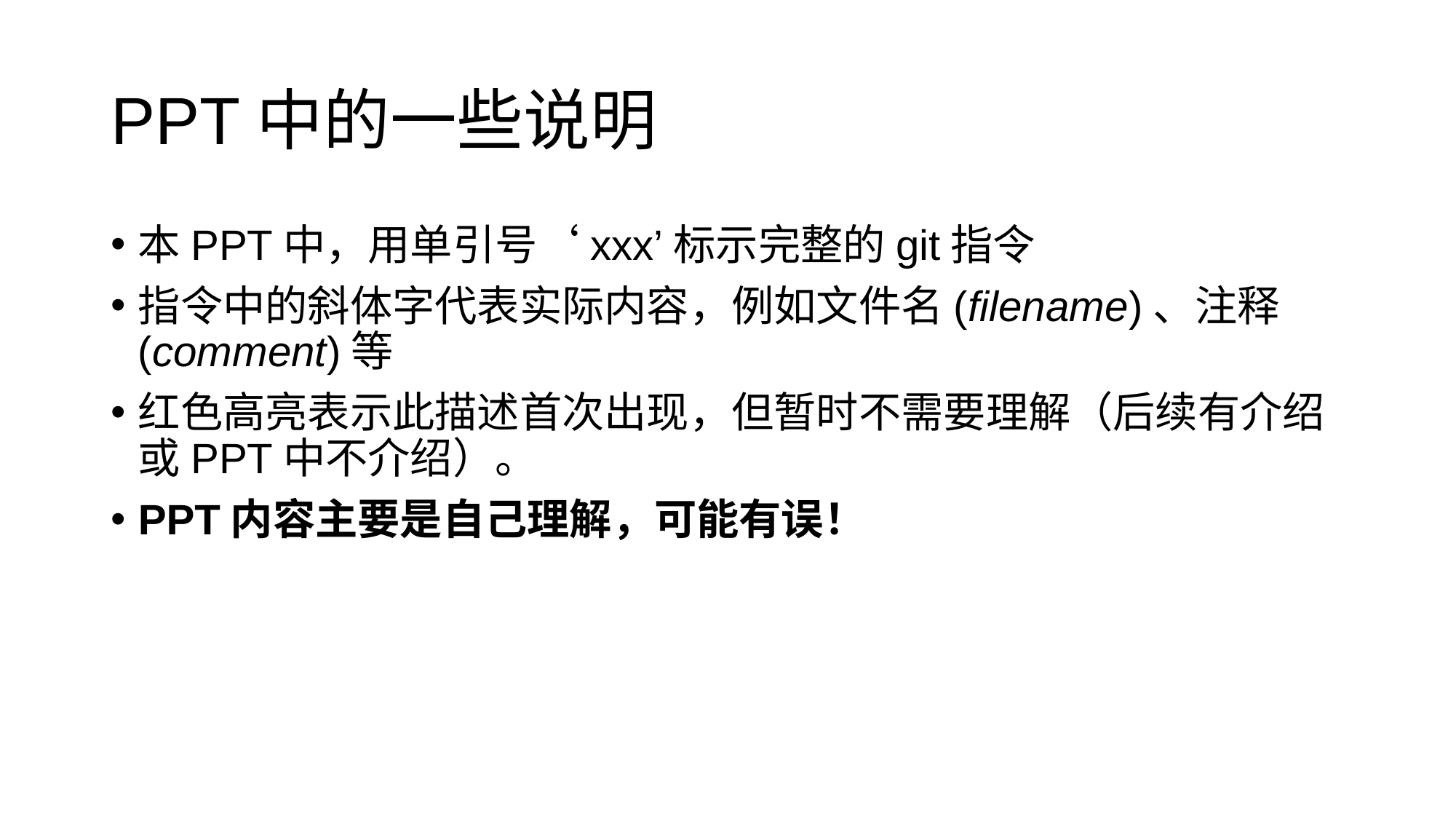

# PPT中的一些说明
本PPT中，用单引号‘xxx’标示完整的git指令
指令中的斜体字代表实际内容，例如文件名(filename)、注释(comment)等
红色高亮表示此描述首次出现，但暂时不需要理解（后续有介绍或PPT中不介绍）。
PPT内容主要是自己理解，可能有误！